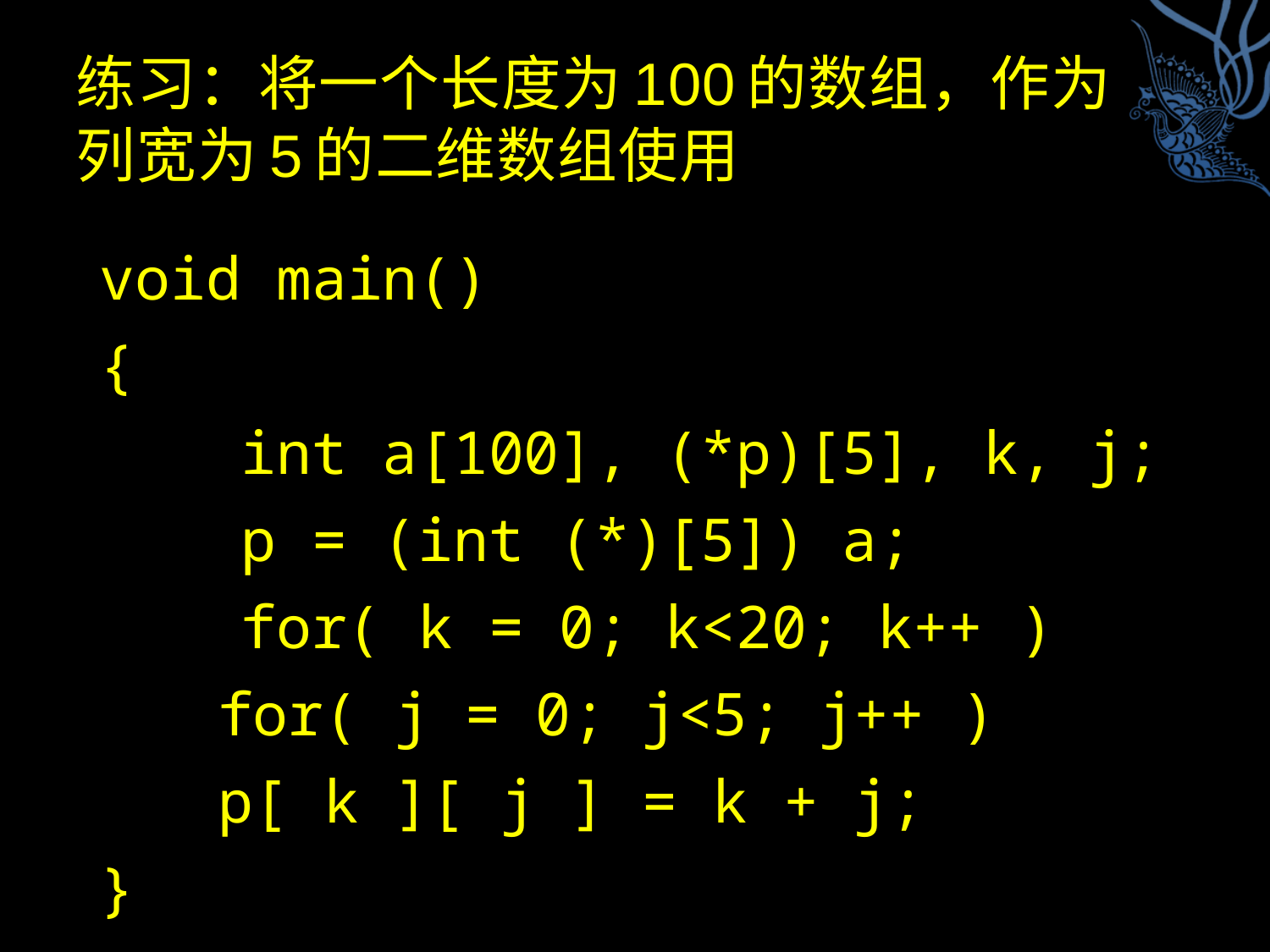

# 练习：将一个长度为100的数组，作为列宽为5的二维数组使用
void main()
{
    int a[100], (*p)[5], k, j;
    p = (int (*)[5]) a;
    for( k = 0; k<20; k++ )
	for( j = 0; j<5; j++ )
		p[ k ][ j ] = k + j;
}